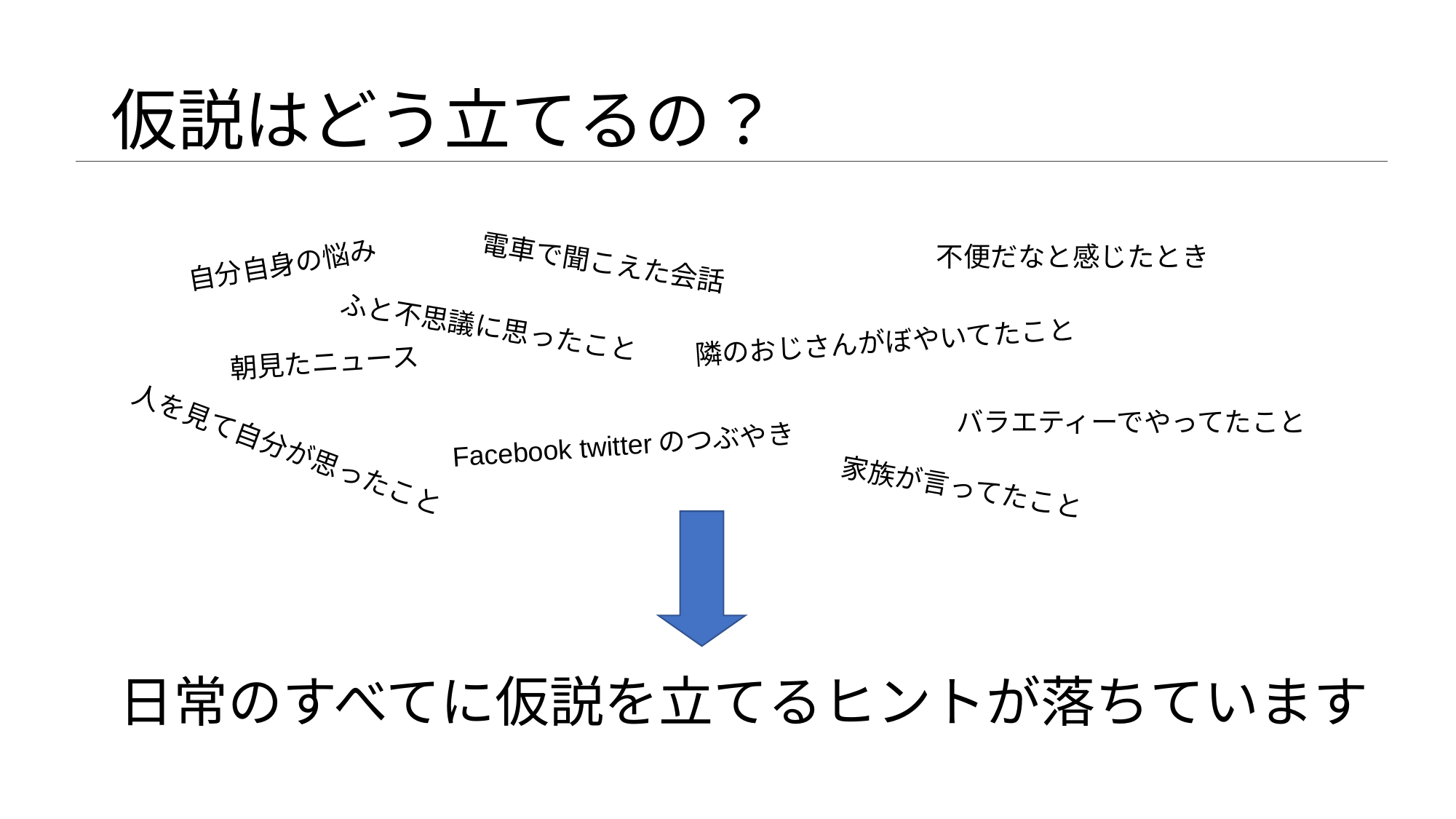

# 仮説はどう立てるの？
不便だなと感じたとき
自分自身の悩み
電車で聞こえた会話
ふと不思議に思ったこと
隣のおじさんがぼやいてたこと
朝見たニュース
バラエティーでやってたこと
Facebook twitterのつぶやき
人を見て自分が思ったこと
家族が言ってたこと

日常のすべてに仮説を立てるヒントが落ちています